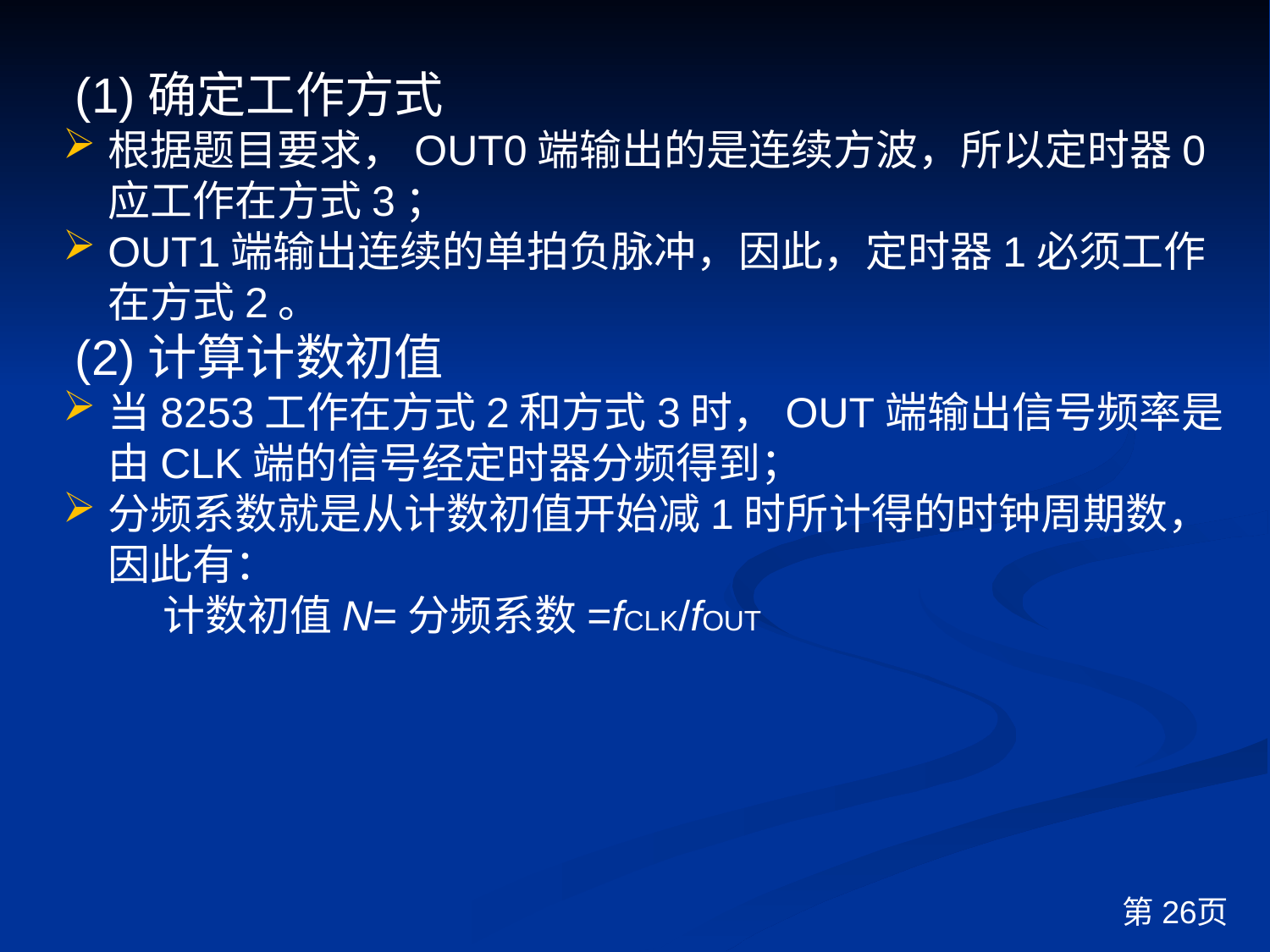

(1)确定工作方式
根据题目要求，OUT0端输出的是连续方波，所以定时器0应工作在方式3；
OUT1端输出连续的单拍负脉冲，因此，定时器1必须工作在方式2。
  (2)计算计数初值
当8253工作在方式2和方式3时，OUT端输出信号频率是由CLK端的信号经定时器分频得到；
分频系数就是从计数初值开始减1时所计得的时钟周期数，因此有：
           计数初值N=分频系数=fCLK/fOUT
第26页